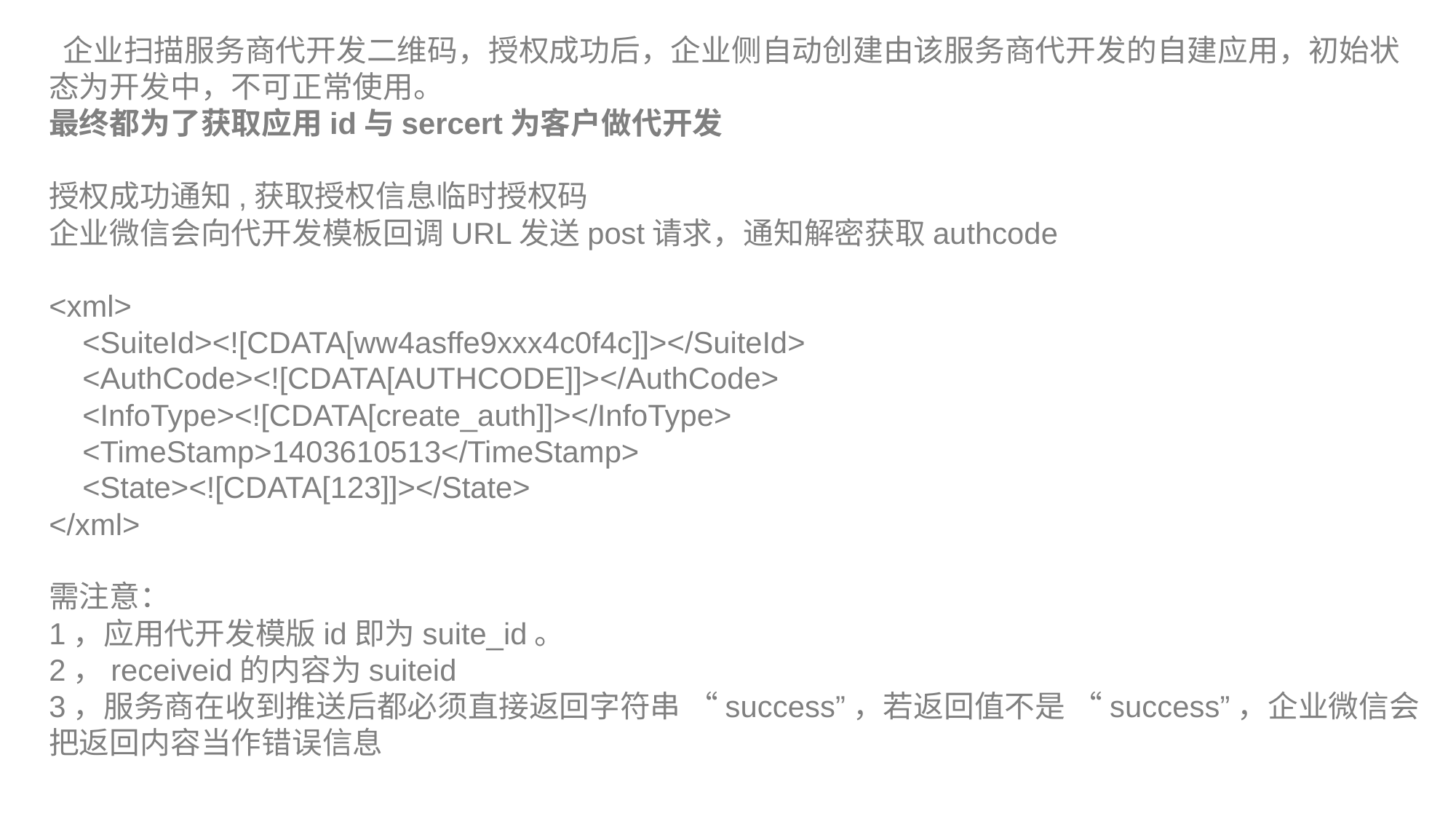

企业扫描服务商代开发二维码，授权成功后，企业侧自动创建由该服务商代开发的自建应用，初始状态为开发中，不可正常使用。
最终都为了获取应用id与sercert为客户做代开发

授权成功通知,获取授权信息临时授权码
企业微信会向代开发模板回调URL发送post请求，通知解密获取authcode

<xml>
    <SuiteId><![CDATA[ww4asffe9xxx4c0f4c]]></SuiteId>
    <AuthCode><![CDATA[AUTHCODE]]></AuthCode>
    <InfoType><![CDATA[create_auth]]></InfoType>
    <TimeStamp>1403610513</TimeStamp>
    <State><![CDATA[123]]></State>
</xml>

需注意：
1，应用代开发模版id即为suite_id。
2，receiveid的内容为suiteid
3，服务商在收到推送后都必须直接返回字符串 “success”，若返回值不是 “success”，企业微信会把返回内容当作错误信息